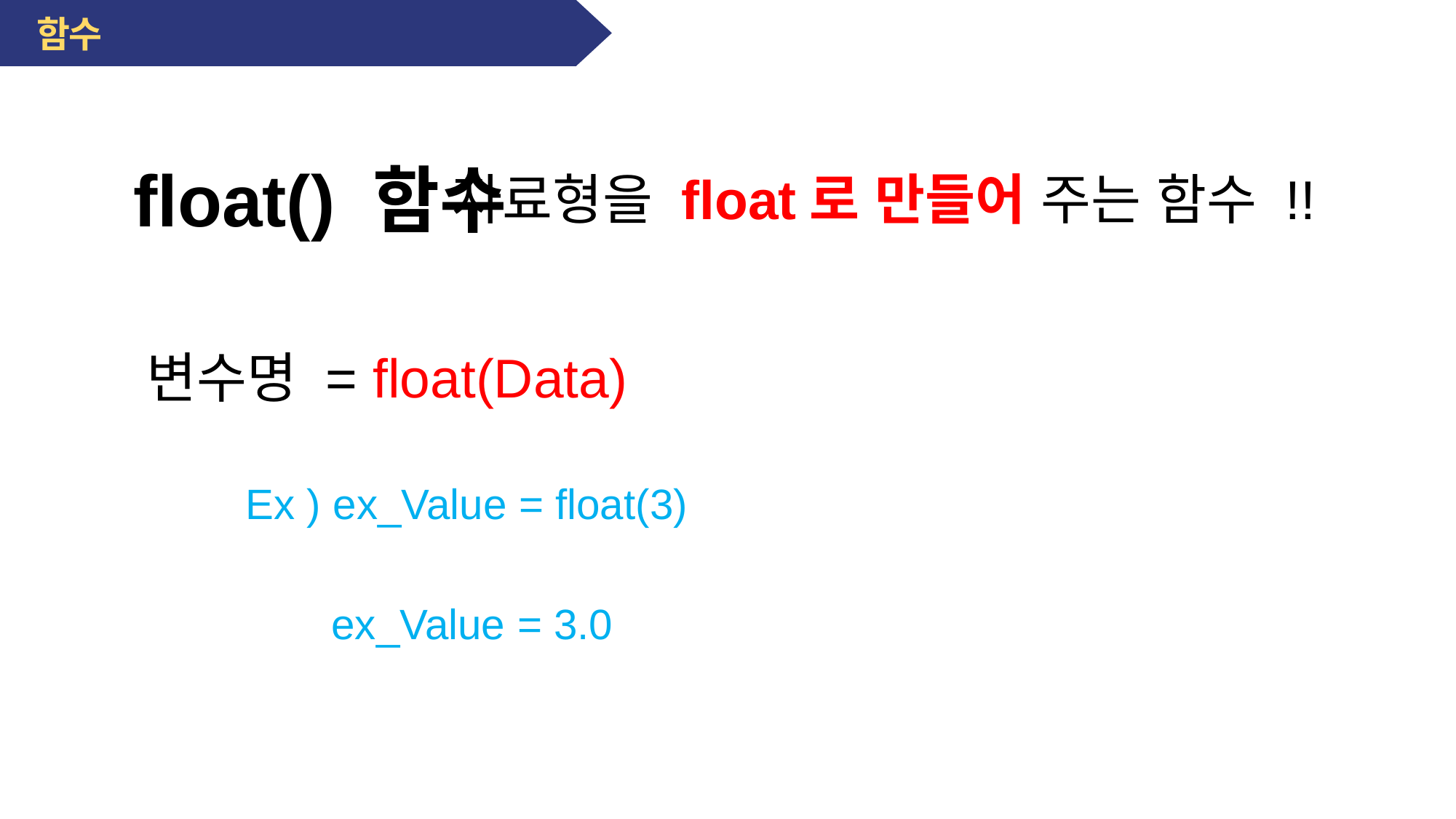

함수
float() 함수
자료형을 float로 만들어 주는 함수 !!
변수명 = float(Data)
Ex ) ex_Value = float(3)
ex_Value = 3.0